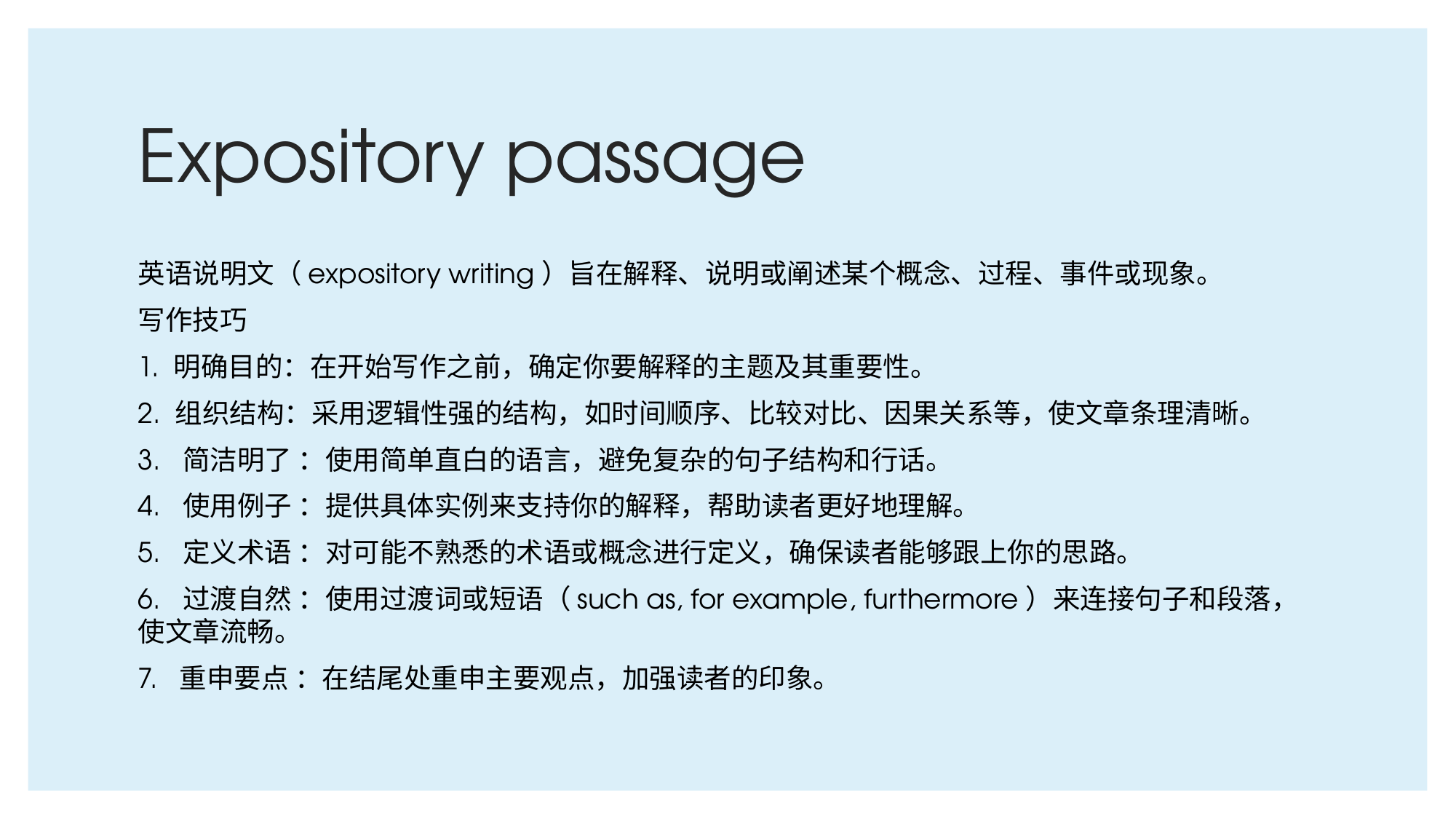

# Expository passage
英语说明文（expository writing）旨在解释、说明或阐述某个概念、过程、事件或现象。
写作技巧
1. 明确目的：在开始写作之前，确定你要解释的主题及其重要性。
2. 组织结构：采用逻辑性强的结构，如时间顺序、比较对比、因果关系等，使文章条理清晰。
3.  简洁明了 ：使用简单直白的语言，避免复杂的句子结构和行话。
4.  使用例子 ：提供具体实例来支持你的解释，帮助读者更好地理解。
5.  定义术语 ：对可能不熟悉的术语或概念进行定义，确保读者能够跟上你的思路。
6.  过渡自然 ：使用过渡词或短语（such as, for example, furthermore）来连接句子和段落，使文章流畅。
7.  重申要点 ：在结尾处重申主要观点，加强读者的印象。